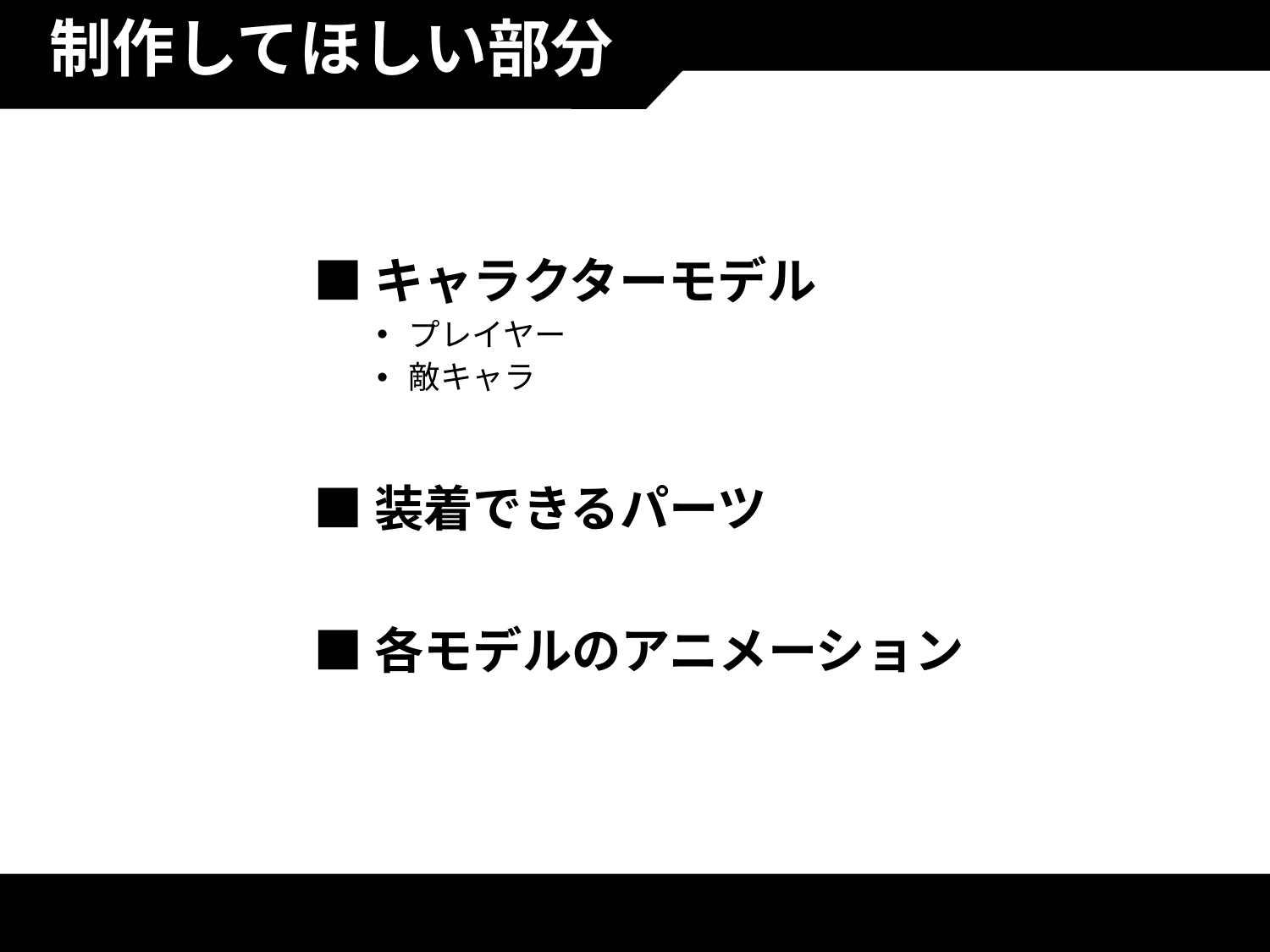

# 制作してほしい部分
■キャラクターモデル
プレイヤー
敵キャラ

■装着できるパーツ

■各モデルのアニメーション